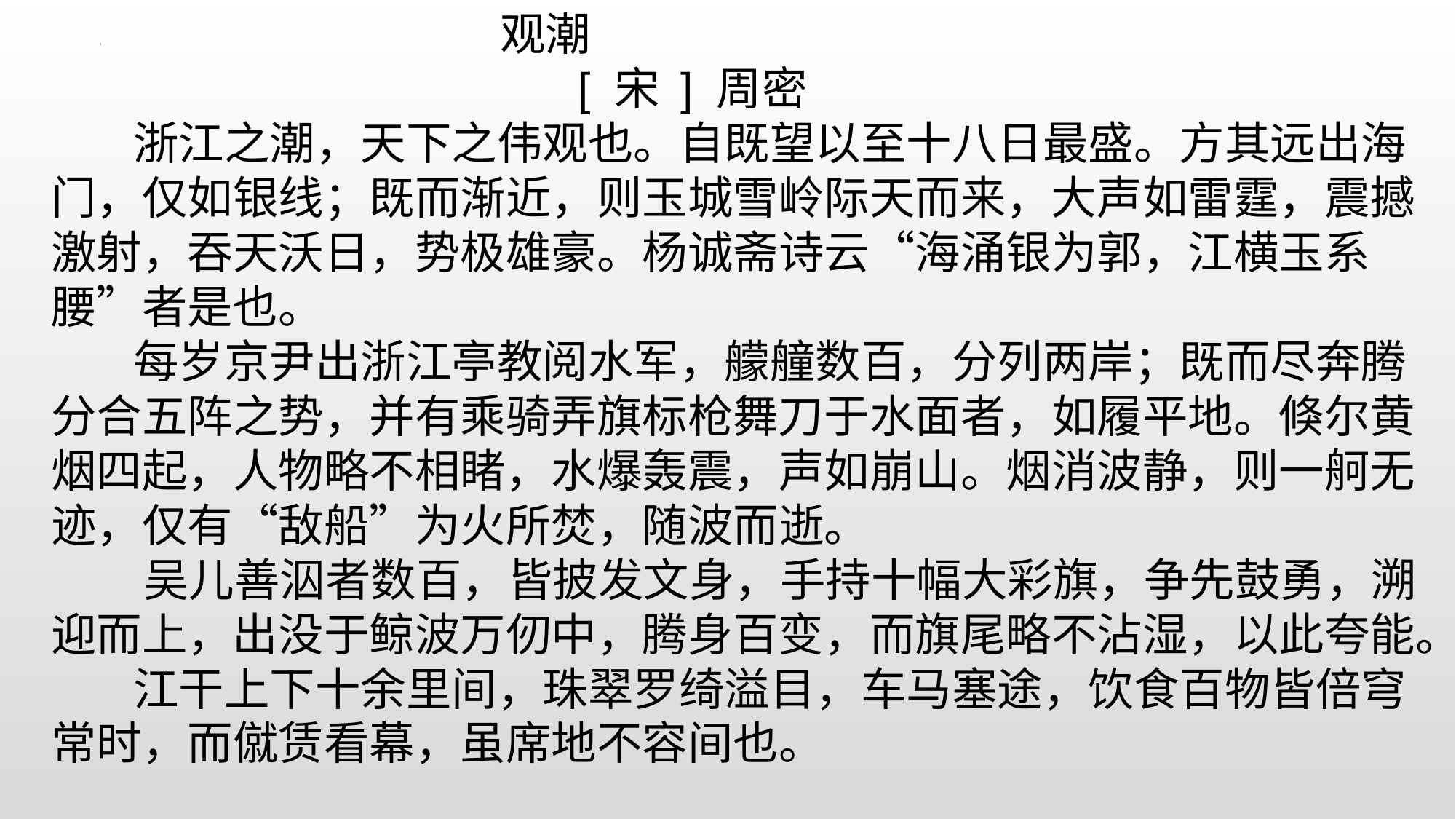

观潮
                                          [ 宋 ] 周密
       浙江之潮，天下之伟观也。自既望以至十八日最盛。方其远出海门，仅如银线；既而渐近，则玉城雪岭际天而来，大声如雷霆，震撼激射，吞天沃日，势极雄豪。杨诚斋诗云“海涌银为郭，江横玉系腰”者是也。
       每岁京尹出浙江亭教阅水军，艨艟数百，分列两岸；既而尽奔腾分合五阵之势，并有乘骑弄旗标枪舞刀于水面者，如履平地。倏尔黄烟四起，人物略不相睹，水爆轰震，声如崩山。烟消波静，则一舸无迹，仅有“敌船”为火所焚，随波而逝。
        吴儿善泅者数百，皆披发文身，手持十幅大彩旗，争先鼓勇，溯迎而上，出没于鲸波万仞中，腾身百变，而旗尾略不沾湿，以此夸能。
       江干上下十余里间，珠翠罗绮溢目，车马塞途，饮食百物皆倍穹常时，而僦赁看幕，虽席地不容间也。